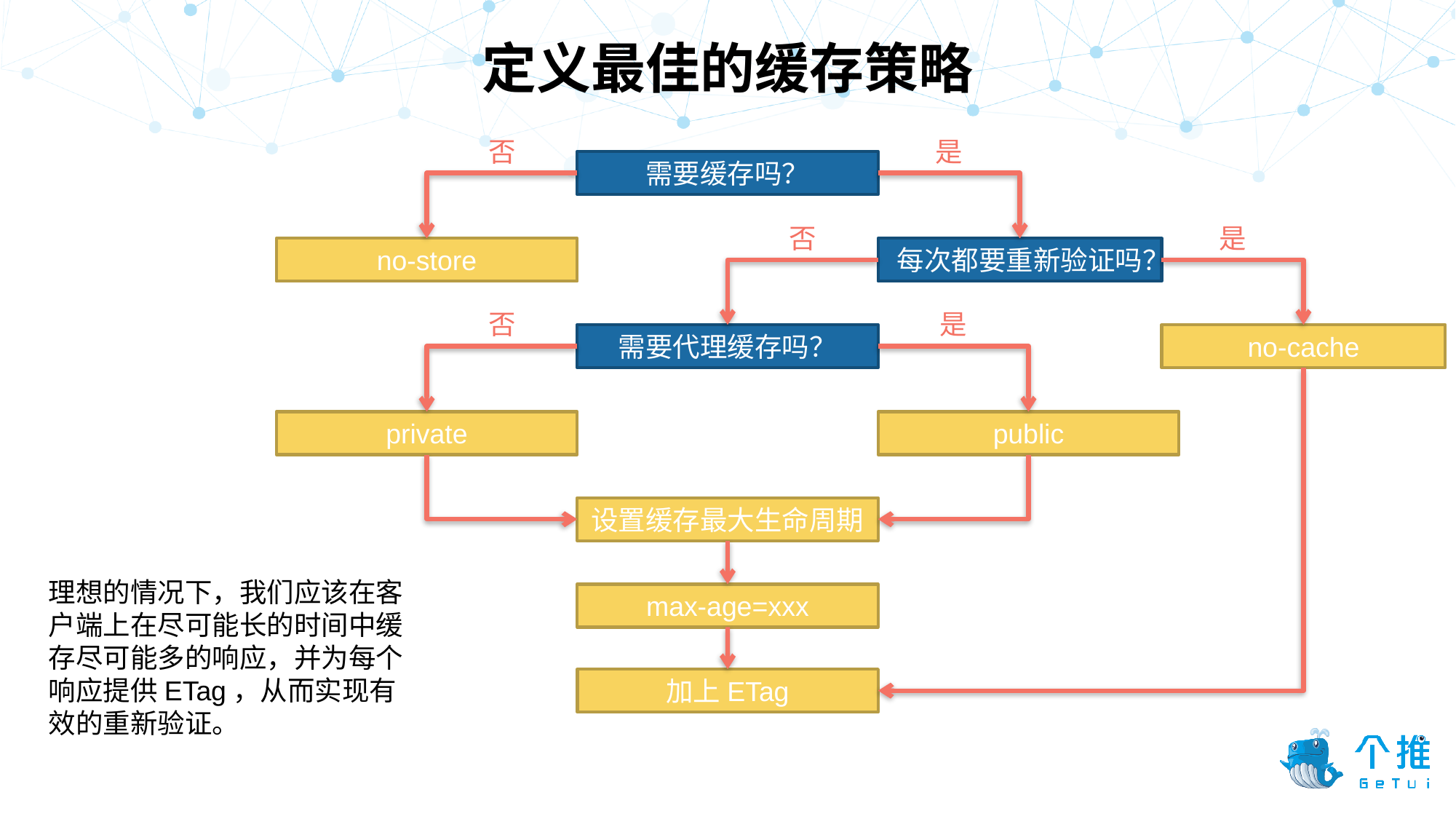

定义最佳的缓存策略
否
是
需要缓存吗？
否
是
no-store
每次都要重新验证吗？
是
否
需要代理缓存吗？
no-cache
private
public
设置缓存最大生命周期
理想的情况下，我们应该在客户端上在尽可能长的时间中缓存尽可能多的响应，并为每个响应提供ETag，从而实现有效的重新验证。
max-age=xxx
加上ETag